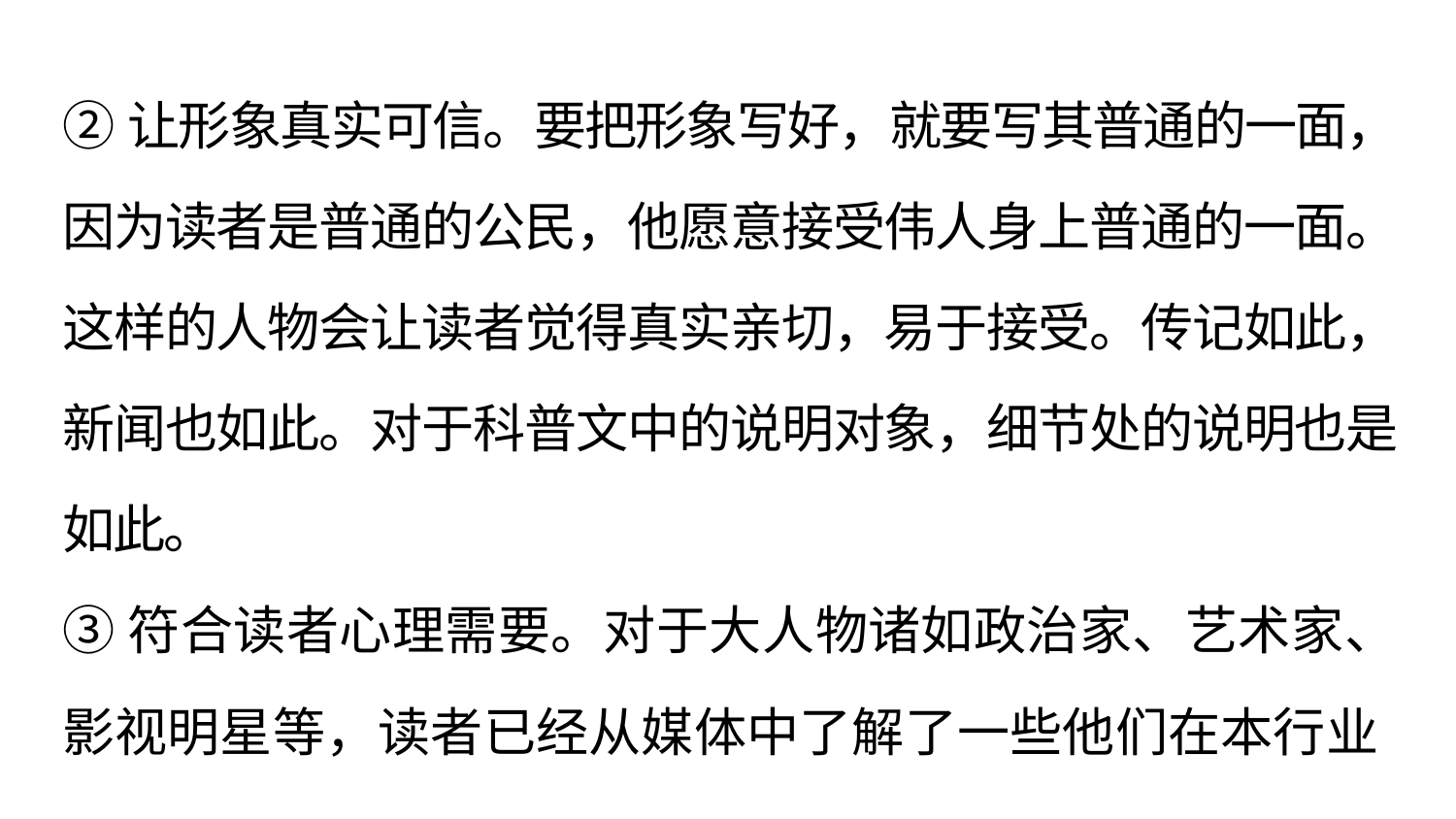

②让形象真实可信。要把形象写好，就要写其普通的一面，因为读者是普通的公民，他愿意接受伟人身上普通的一面。这样的人物会让读者觉得真实亲切，易于接受。传记如此，新闻也如此。对于科普文中的说明对象，细节处的说明也是如此。
③符合读者心理需要。对于大人物诸如政治家、艺术家、影视明星等，读者已经从媒体中了解了一些他们在本行业